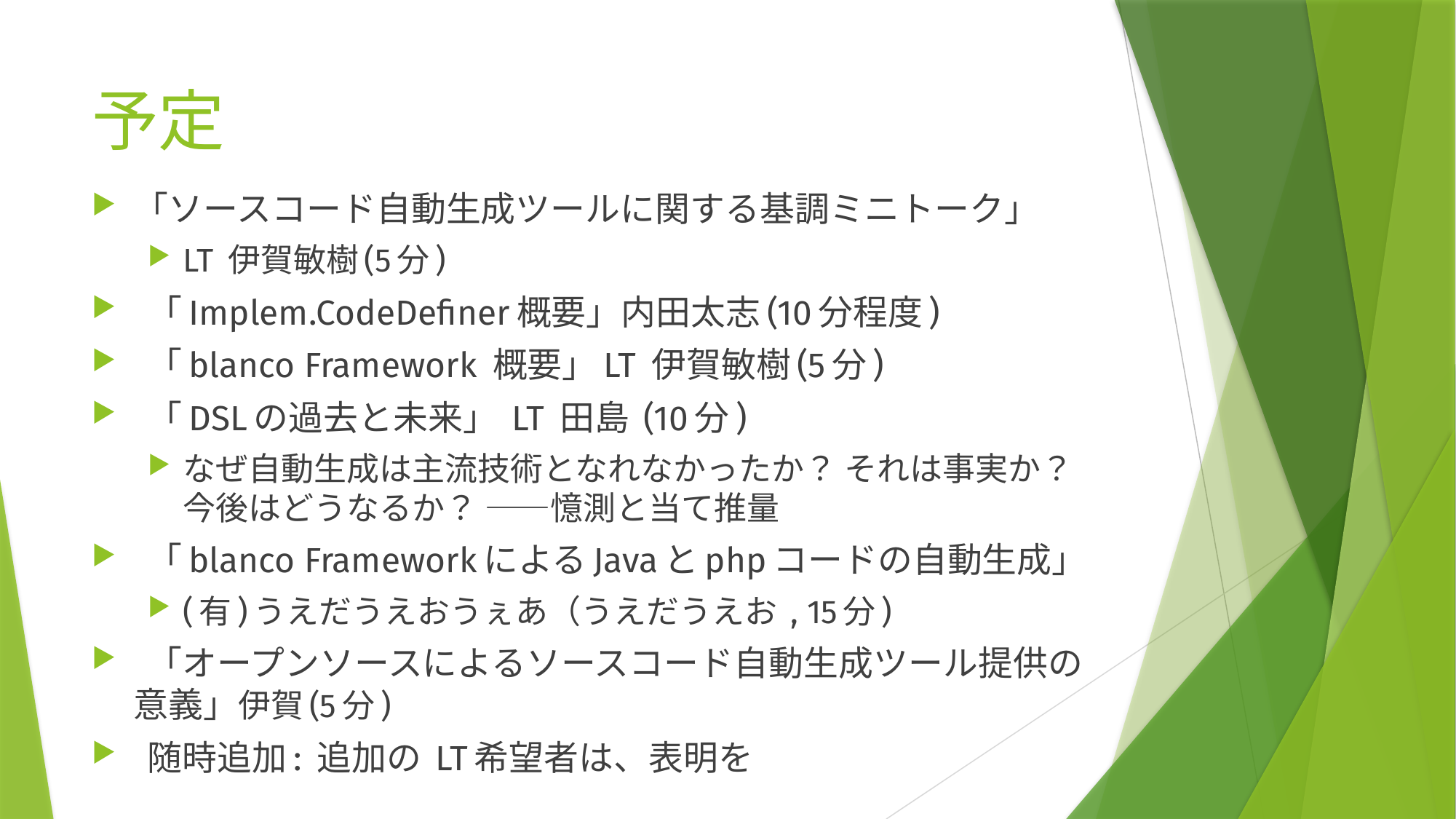

# 予定
「ソースコード自動生成ツールに関する基調ミニトーク」
LT 伊賀敏樹(5分)
 「Implem.CodeDefiner概要」内田太志(10分程度)
 「blanco Framework 概要」LT 伊賀敏樹(5分)
 「DSLの過去と未来」 LT 田島 (10分)
なぜ自動生成は主流技術となれなかったか？ それは事実か？ 今後はどうなるか？ ――憶測と当て推量
 「blanco FrameworkによるJavaとphpコードの自動生成」
(有)うえだうえおうぇあ（うえだうえお , 15分)
 「オープンソースによるソースコード自動生成ツール提供の意義」伊賀(5分)
 随時追加: 追加の LT希望者は、表明を